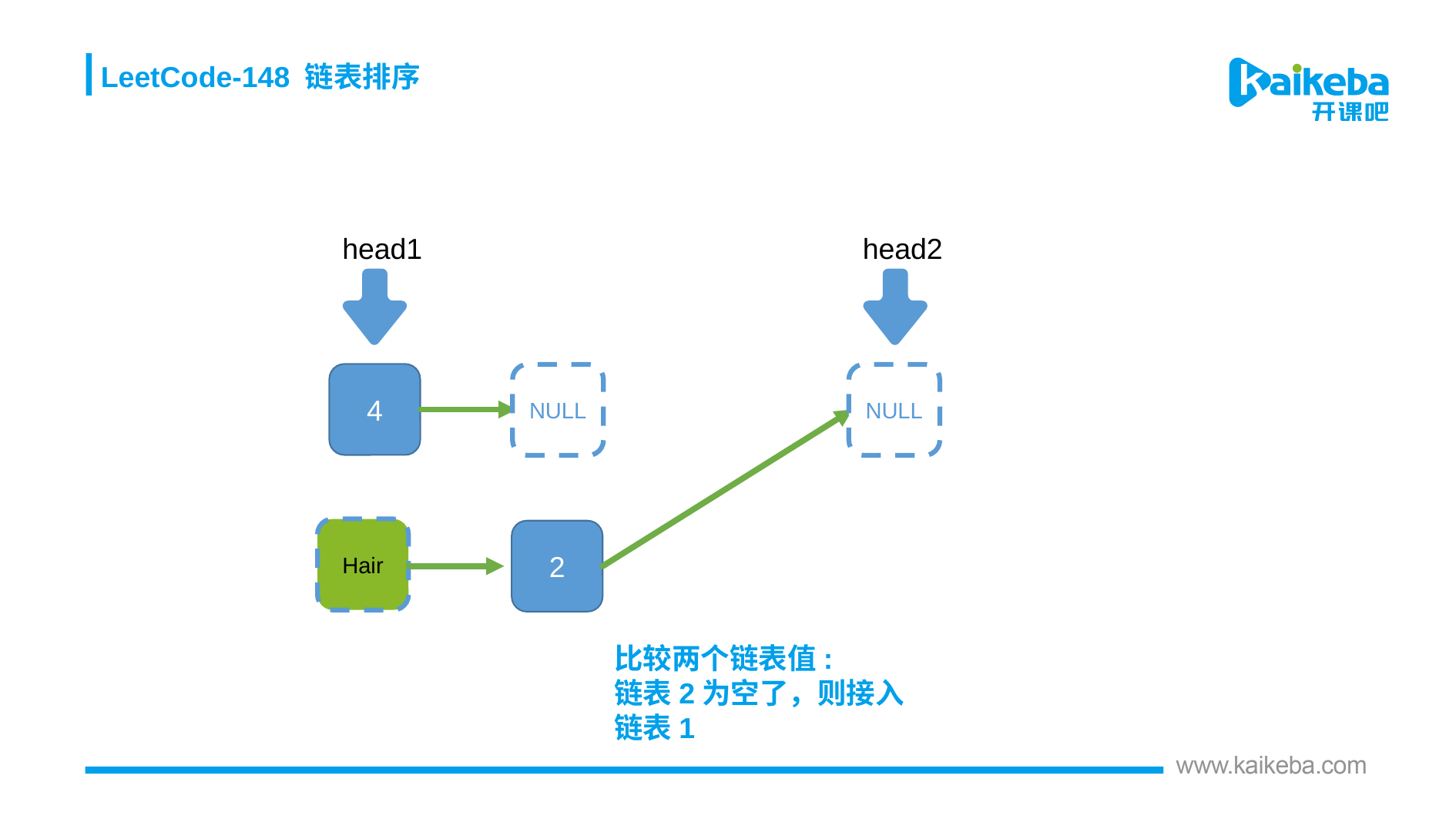

LeetCode-148 链表排序
head1

head2

4
NULL
NULL
Hair
2
比较两个链表值:
链表2为空了，则接入链表1